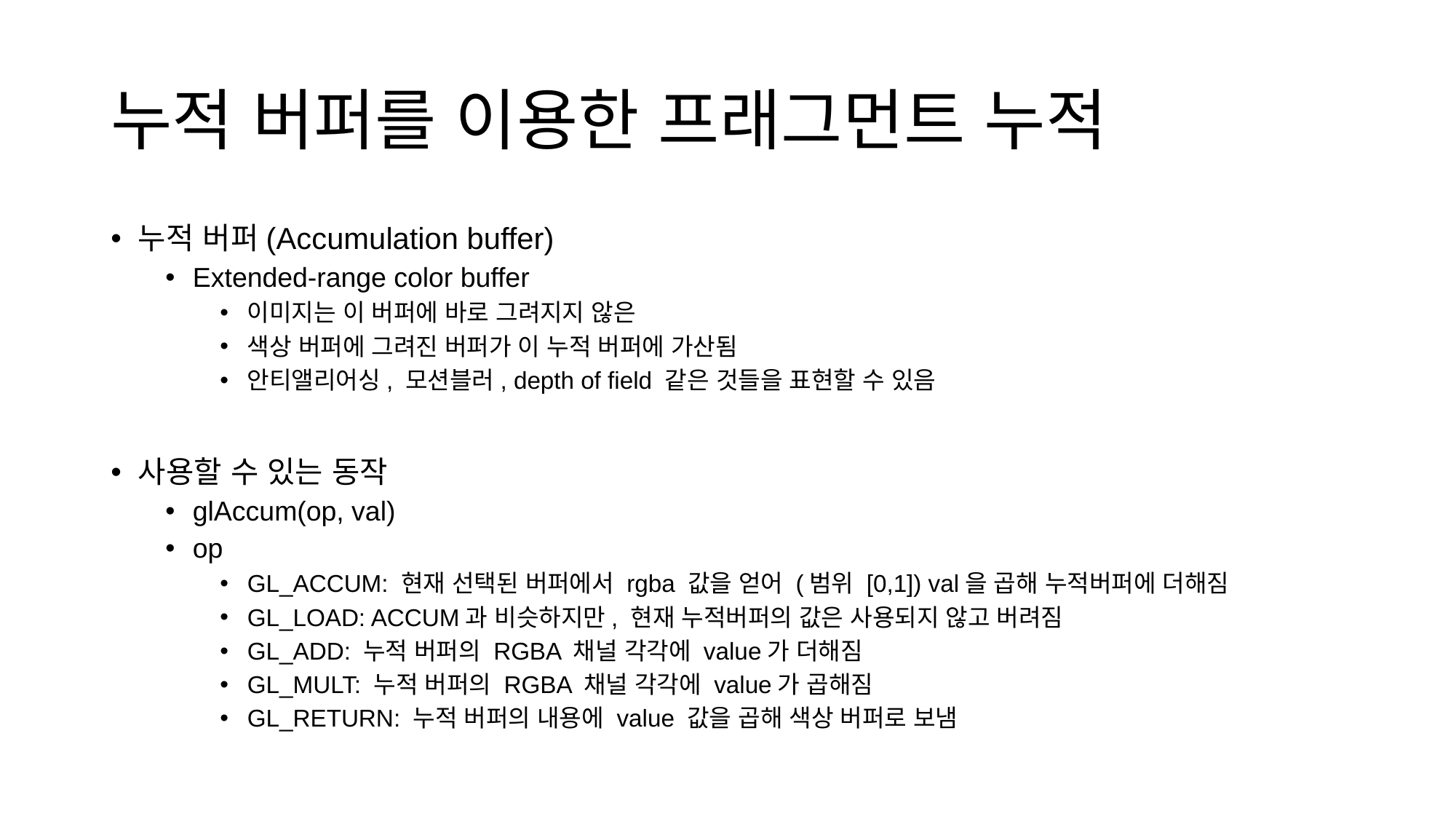

# 누적 버퍼를 이용한 프래그먼트 누적
누적 버퍼(Accumulation buffer)
Extended-range color buffer
이미지는 이 버퍼에 바로 그려지지 않은
색상 버퍼에 그려진 버퍼가 이 누적 버퍼에 가산됨
안티앨리어싱, 모션블러, depth of field 같은 것들을 표현할 수 있음

사용할 수 있는 동작
glAccum(op, val)
op
GL_ACCUM: 현재 선택된 버퍼에서 rgba 값을 얻어 (범위 [0,1]) val을 곱해 누적버퍼에 더해짐
GL_LOAD: ACCUM과 비슷하지만, 현재 누적버퍼의 값은 사용되지 않고 버려짐
GL_ADD: 누적 버퍼의 RGBA 채널 각각에 value가 더해짐
GL_MULT: 누적 버퍼의 RGBA 채널 각각에 value가 곱해짐
GL_RETURN: 누적 버퍼의 내용에 value 값을 곱해 색상 버퍼로 보냄